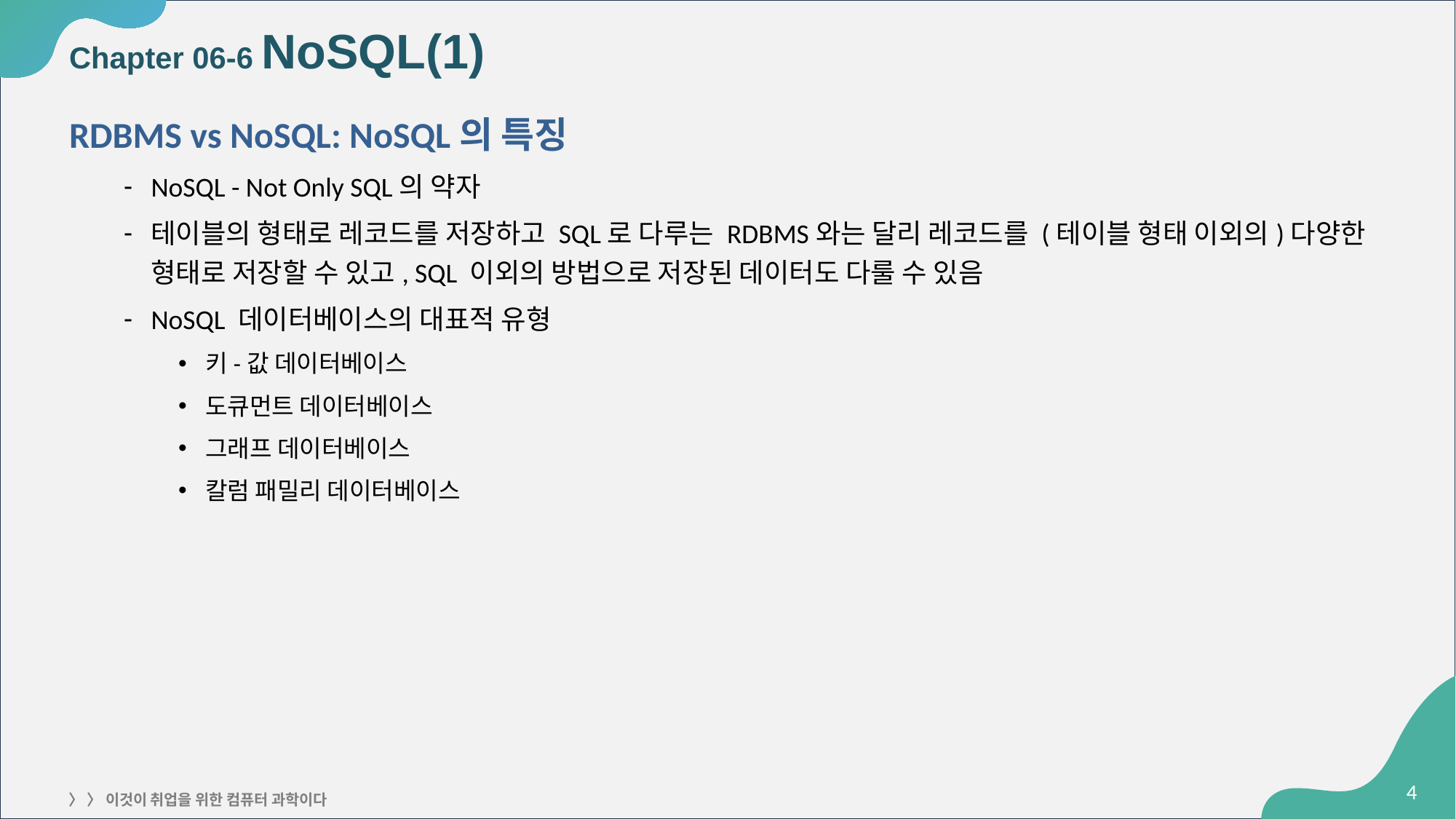

# Chapter 06-6 NoSQL(1)
RDBMS vs NoSQL: NoSQL의 특징
NoSQL - Not Only SQL의 약자
테이블의 형태로 레코드를 저장하고 SQL로 다루는 RDBMS와는 달리 레코드를 (테이블 형태 이외의)다양한 형태로 저장할 수 있고, SQL 이외의 방법으로 저장된 데이터도 다룰 수 있음
NoSQL 데이터베이스의 대표적 유형
키-값 데이터베이스
도큐먼트 데이터베이스
그래프 데이터베이스
칼럼 패밀리 데이터베이스
4
〉 〉 이것이 취업을 위한 컴퓨터 과학이다